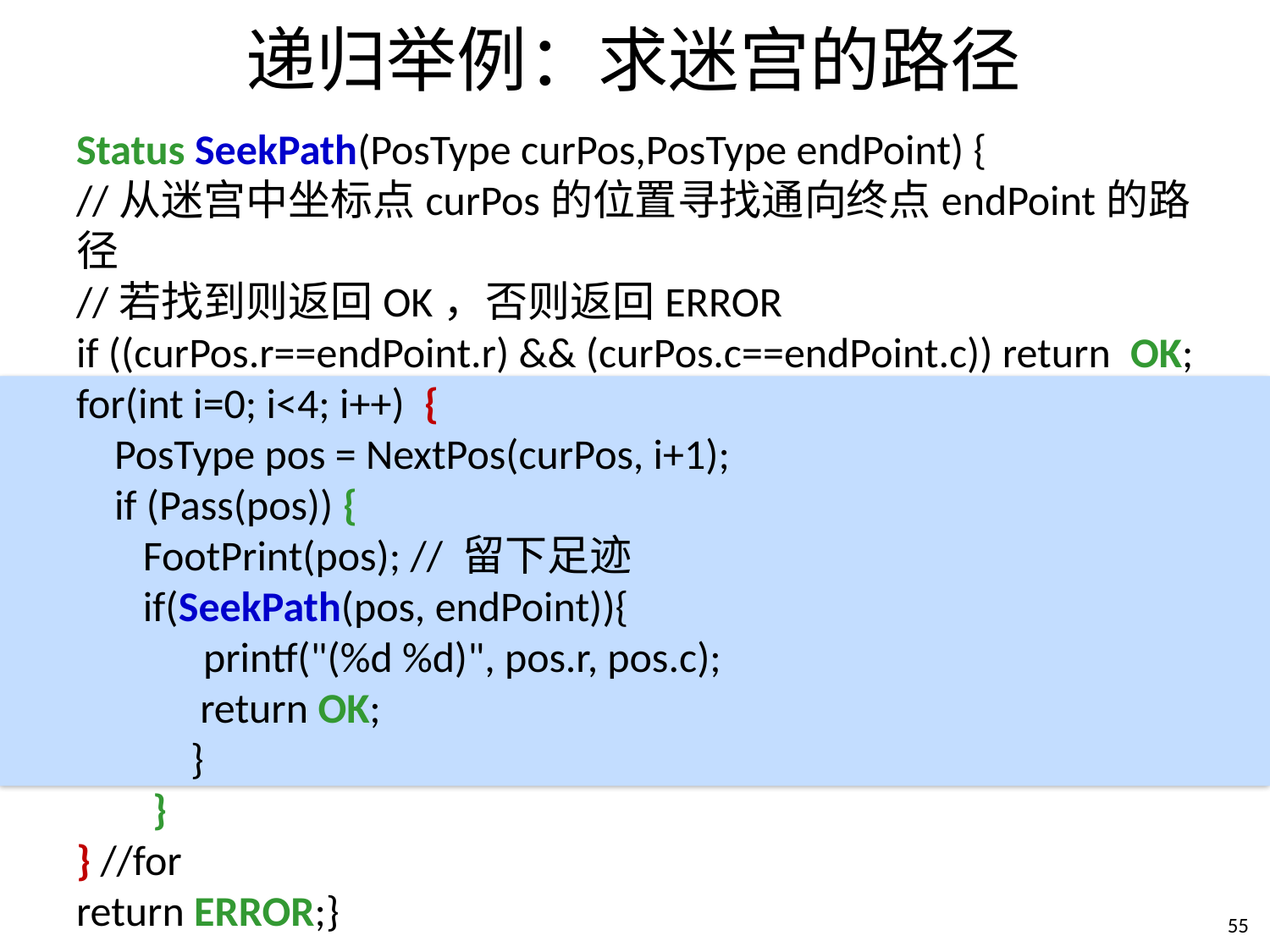

# 递归举例：求迷宫的路径
Status SeekPath(PosType curPos,PosType endPoint) {
//从迷宫中坐标点curPos的位置寻找通向终点endPoint的路径
//若找到则返回OK，否则返回ERROR
if ((curPos.r==endPoint.r) && (curPos.c==endPoint.c)) return  OK;
for(int i=0; i<4; i++)  {
    PosType pos = NextPos(curPos, i+1);
    if (Pass(pos)) {
       FootPrint(pos); // 留下足迹
       if(SeekPath(pos, endPoint)){
	printf("(%d %d)", pos.r, pos.c);
             return OK;
            }
        }
} //for
return ERROR;}

55